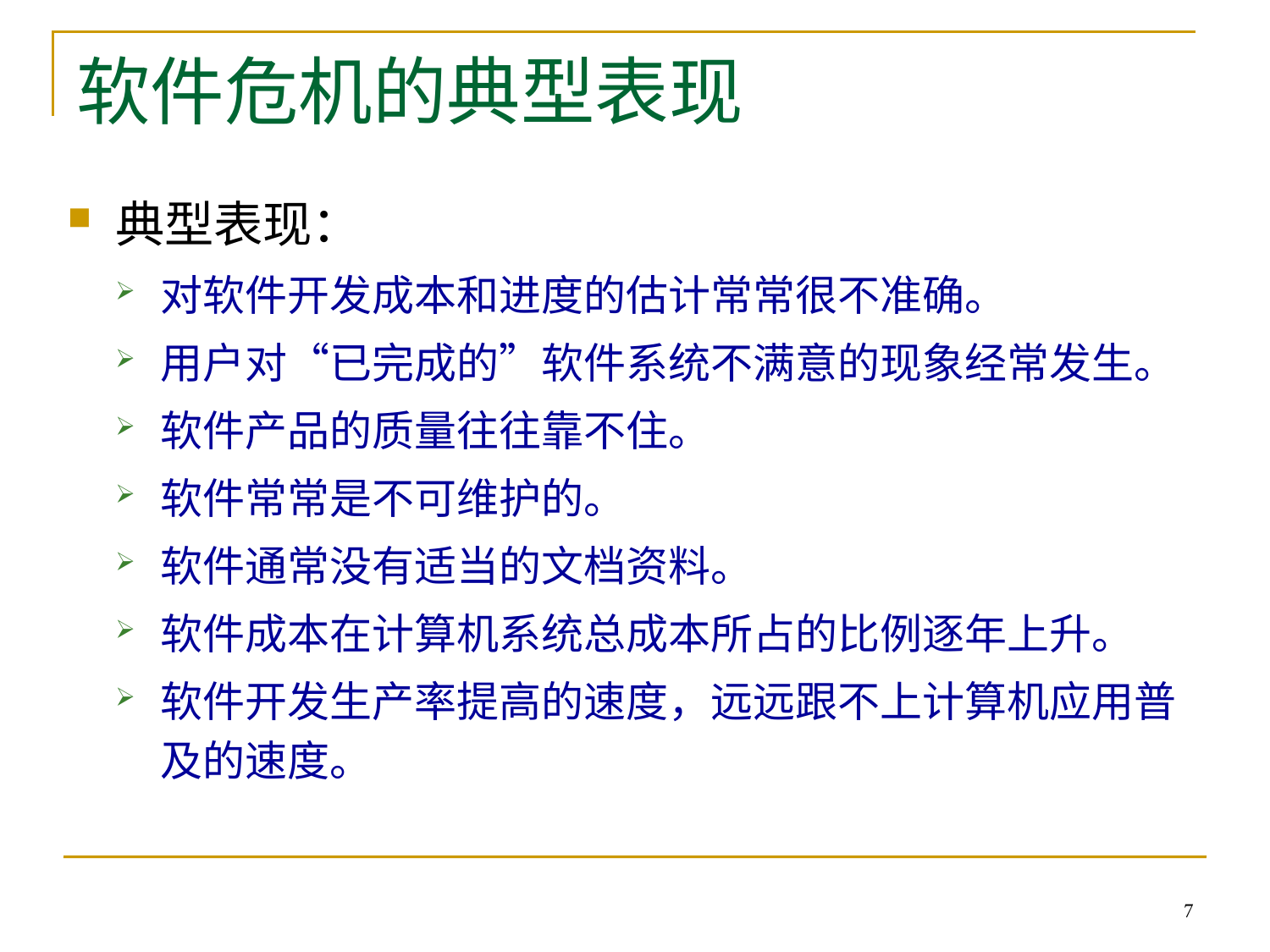

# 软件危机的典型表现
典型表现：
对软件开发成本和进度的估计常常很不准确。
用户对“已完成的”软件系统不满意的现象经常发生。
软件产品的质量往往靠不住。
软件常常是不可维护的。
软件通常没有适当的文档资料。
软件成本在计算机系统总成本所占的比例逐年上升。
软件开发生产率提高的速度，远远跟不上计算机应用普及的速度。
7